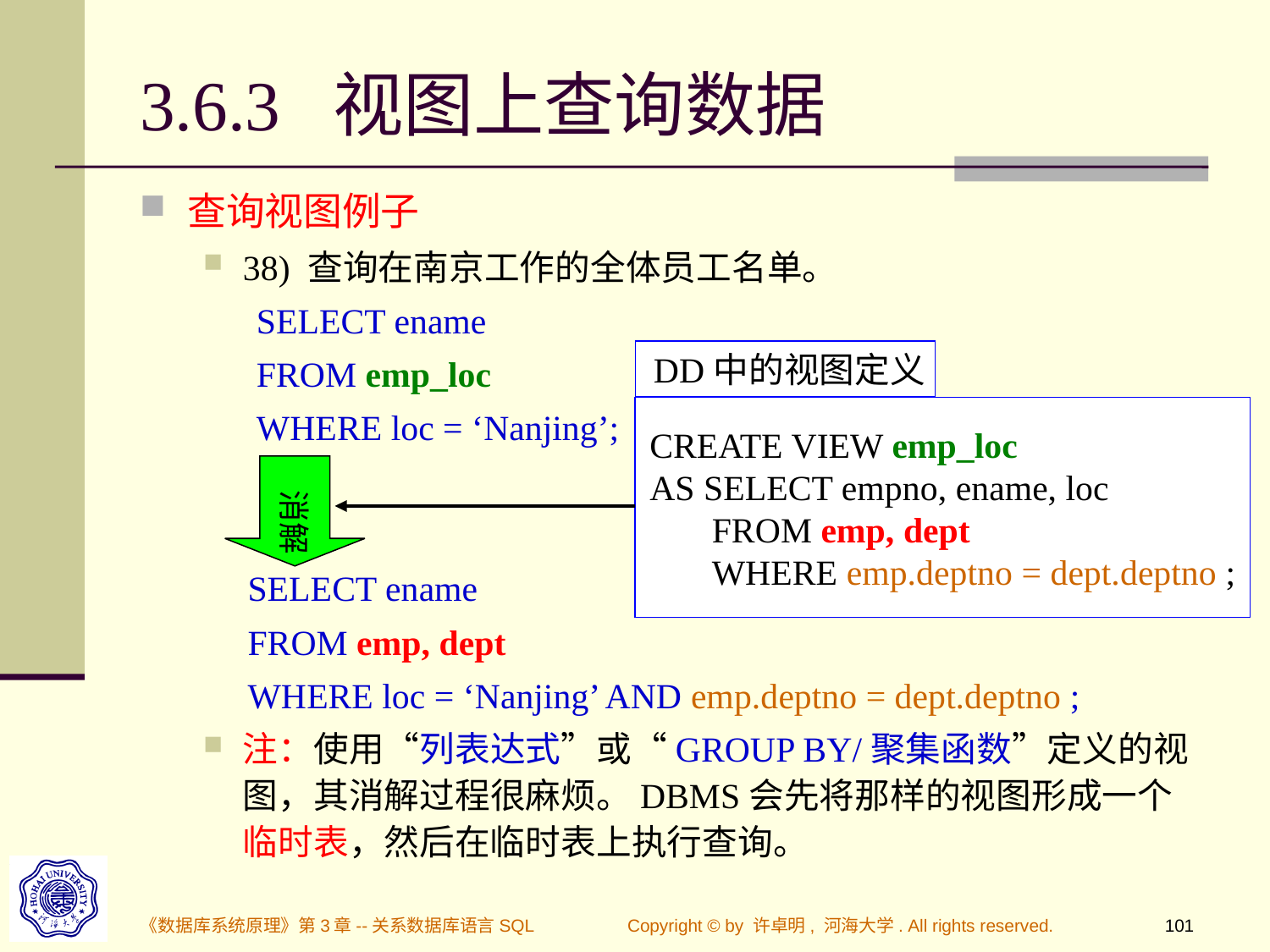

# 3.6.3  视图上查询数据
查询视图例子
38) 查询在南京工作的全体员工名单。
      SELECT ename
      FROM emp_loc
      WHERE loc = ‘Nanjing’;

     SELECT ename
     FROM emp, dept
     WHERE loc = ‘Nanjing’ AND emp.deptno = dept.deptno ;
注：使用“列表达式”或“GROUP BY/聚集函数”定义的视图，其消解过程很麻烦。DBMS会先将那样的视图形成一个临时表，然后在临时表上执行查询。
DD中的视图定义
CREATE VIEW emp_loc
AS SELECT empno, ename, loc
       FROM emp, dept
       WHERE emp.deptno = dept.deptno ;
  消解
《数据库系统原理》第3章--关系数据库语言SQL
Copyright © by 许卓明, 河海大学. All rights reserved.
101